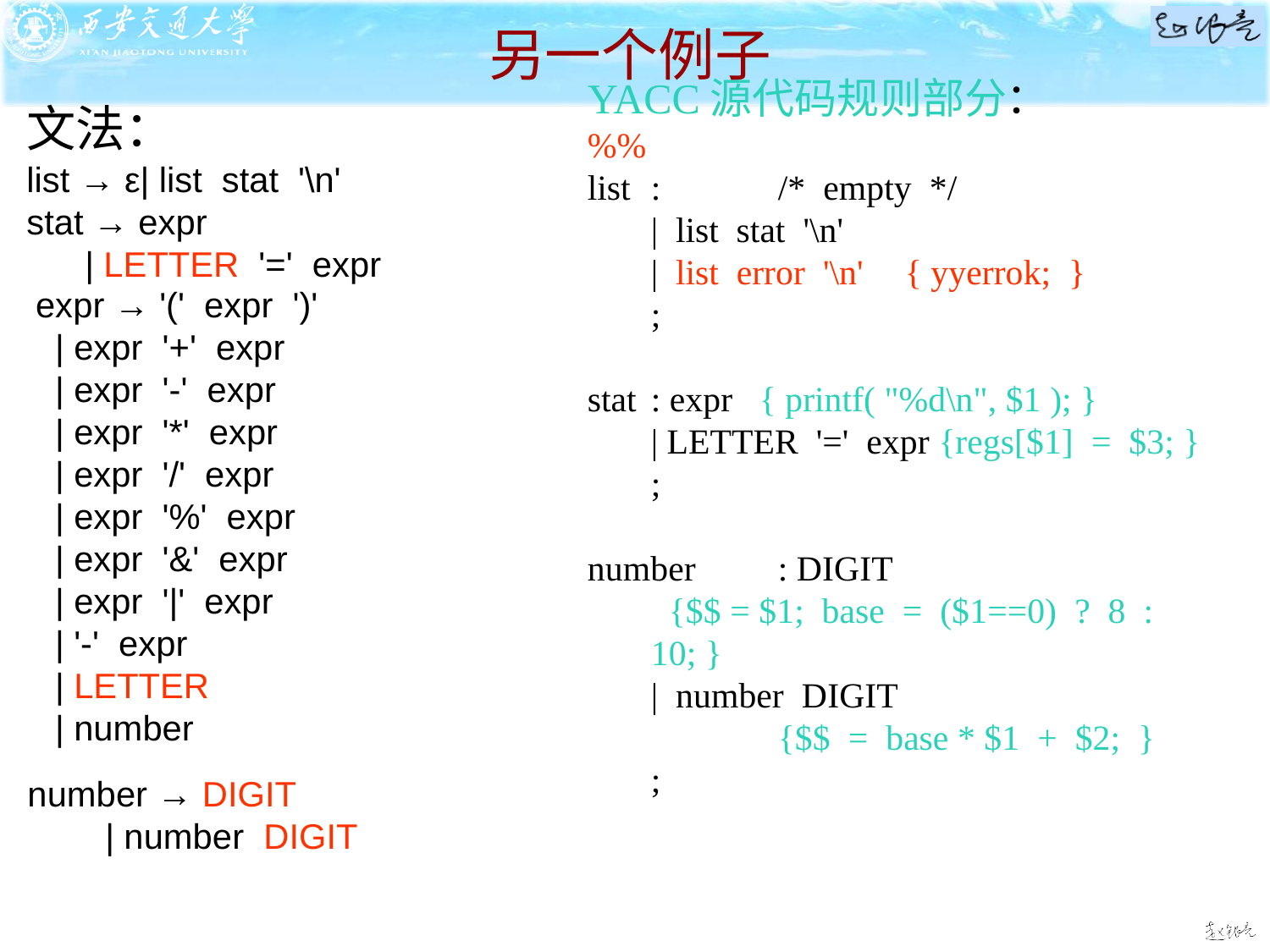

# 另一个例子
YACC源代码规则部分：
%%
list	:	/*  empty  */
	|  list  stat  '\n'
	|  list  error  '\n'	{ yyerrok;  }
	;

stat	: expr   { printf( "%d\n", $1 ); }
	| LETTER  '='  expr {regs[$1]  =  $3; }
	;

number	: DIGIT
	  {$$ = $1;  base  =  ($1==0)  ?  8  :  10; }
	|  number  DIGIT
		{$$  =  base * $1  +  $2;  }
	;
文法：
list → ε| list  stat  '\n'
stat → expr
      | LETTER  '='  expr
expr → '('  expr  ')'
  | expr  '+'  expr
  | expr  '-'  expr
  | expr  '*'  expr
  | expr  '/'  expr
  | expr  '%'  expr
  | expr  '&'  expr
  | expr  '|'  expr
  | '-'  expr
  | LETTER
  | number
number → DIGIT
        | number  DIGIT
24